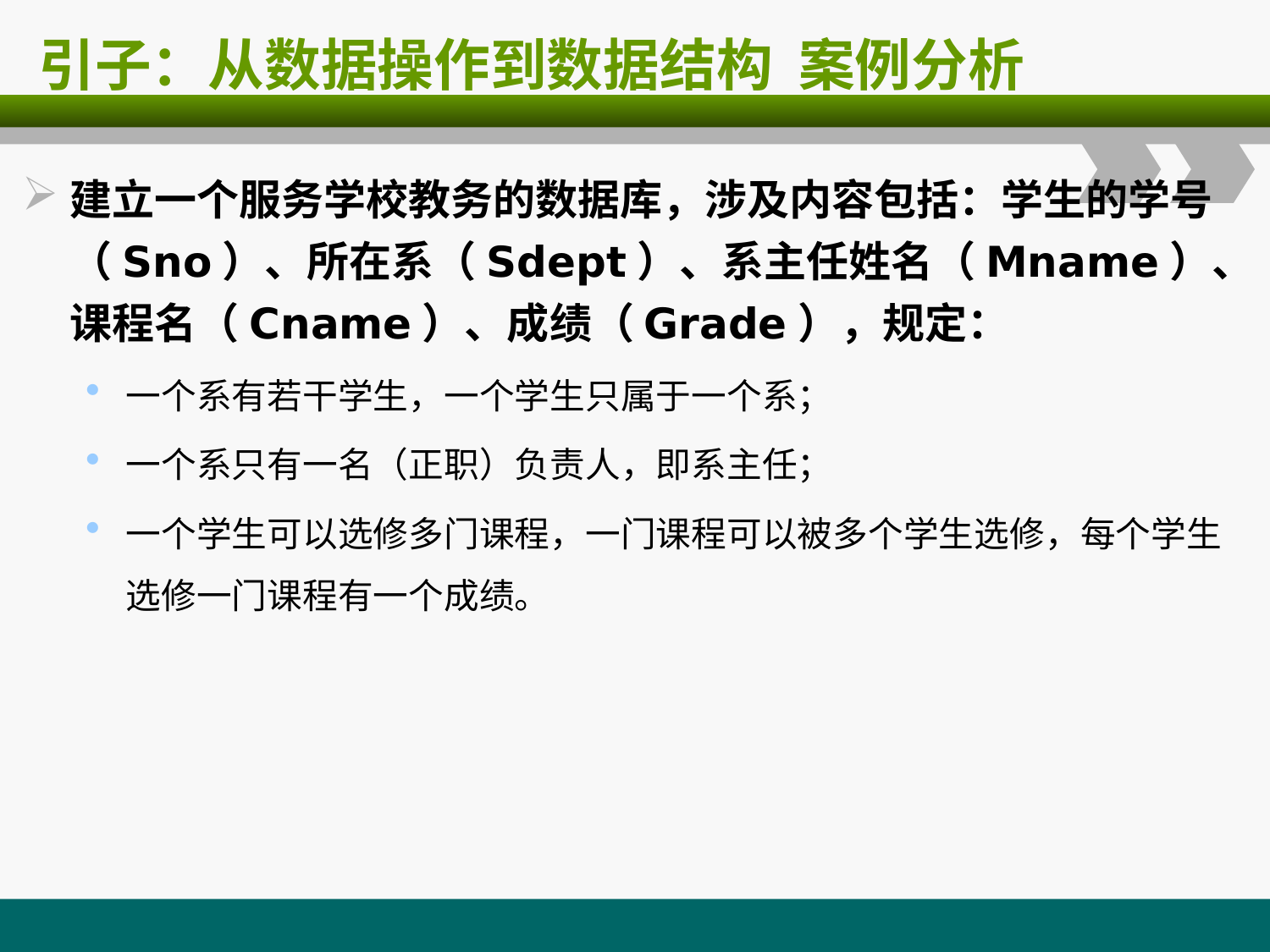

# 引子：从数据操作到数据结构  案例分析
建立一个服务学校教务的数据库，涉及内容包括：学生的学号（Sno）、所在系（Sdept）、系主任姓名（Mname）、课程名（Cname）、成绩（Grade），规定：
一个系有若干学生，一个学生只属于一个系；
一个系只有一名（正职）负责人，即系主任；
一个学生可以选修多门课程，一门课程可以被多个学生选修，每个学生选修一门课程有一个成绩。